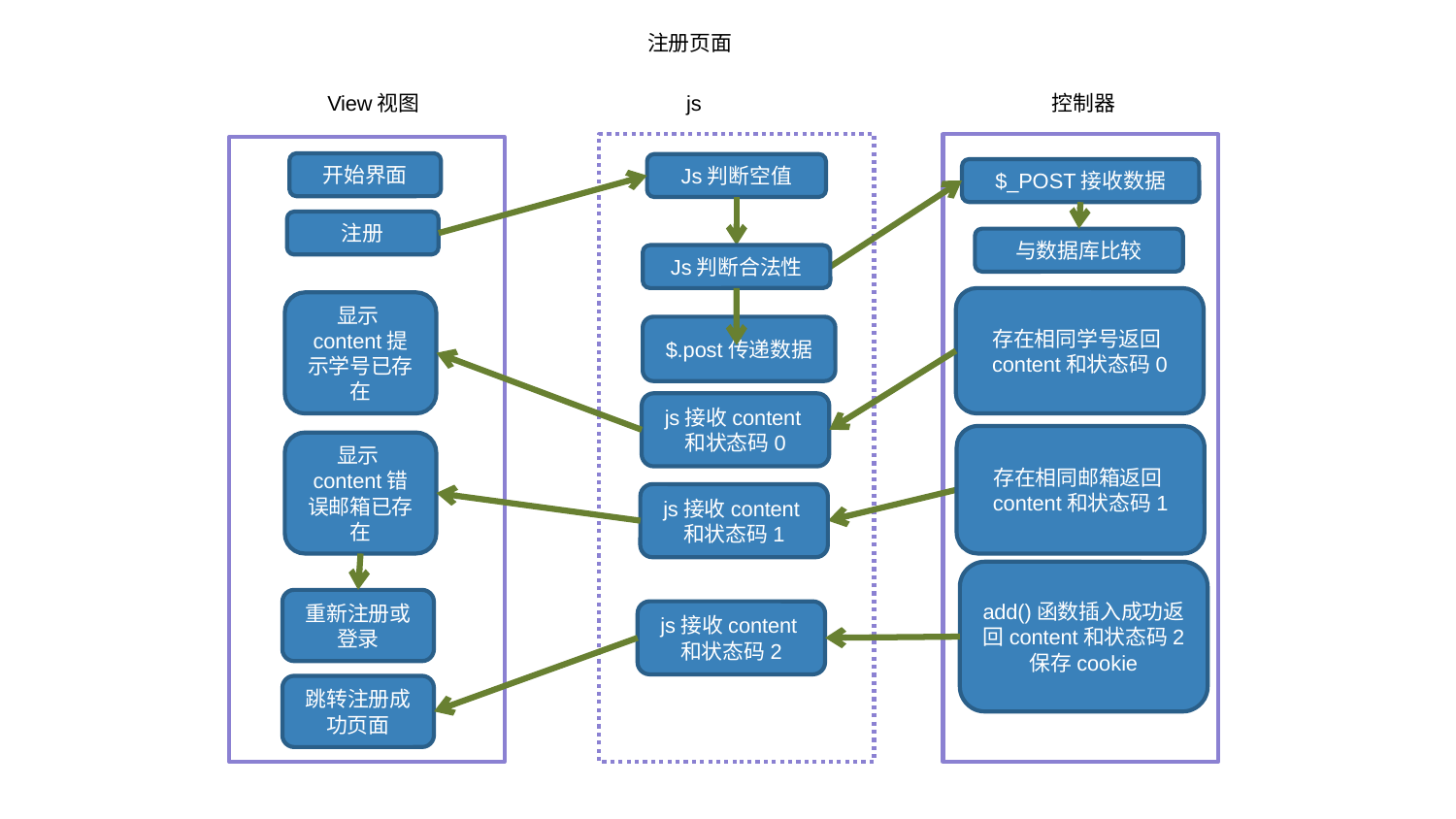

注册页面
View视图
js
控制器

开始界面
Js判断空值
$_POST接收数据
注册
与数据库比较
Js判断合法性
存在相同学号返回content和状态码0
显示content提示学号已存在
$.post传递数据
js接收content和状态码0
存在相同邮箱返回content和状态码1
显示content错误邮箱已存在
js接收content和状态码1
add()函数插入成功返回content和状态码2
保存cookie
重新注册或登录
js接收content和状态码2
跳转注册成功页面